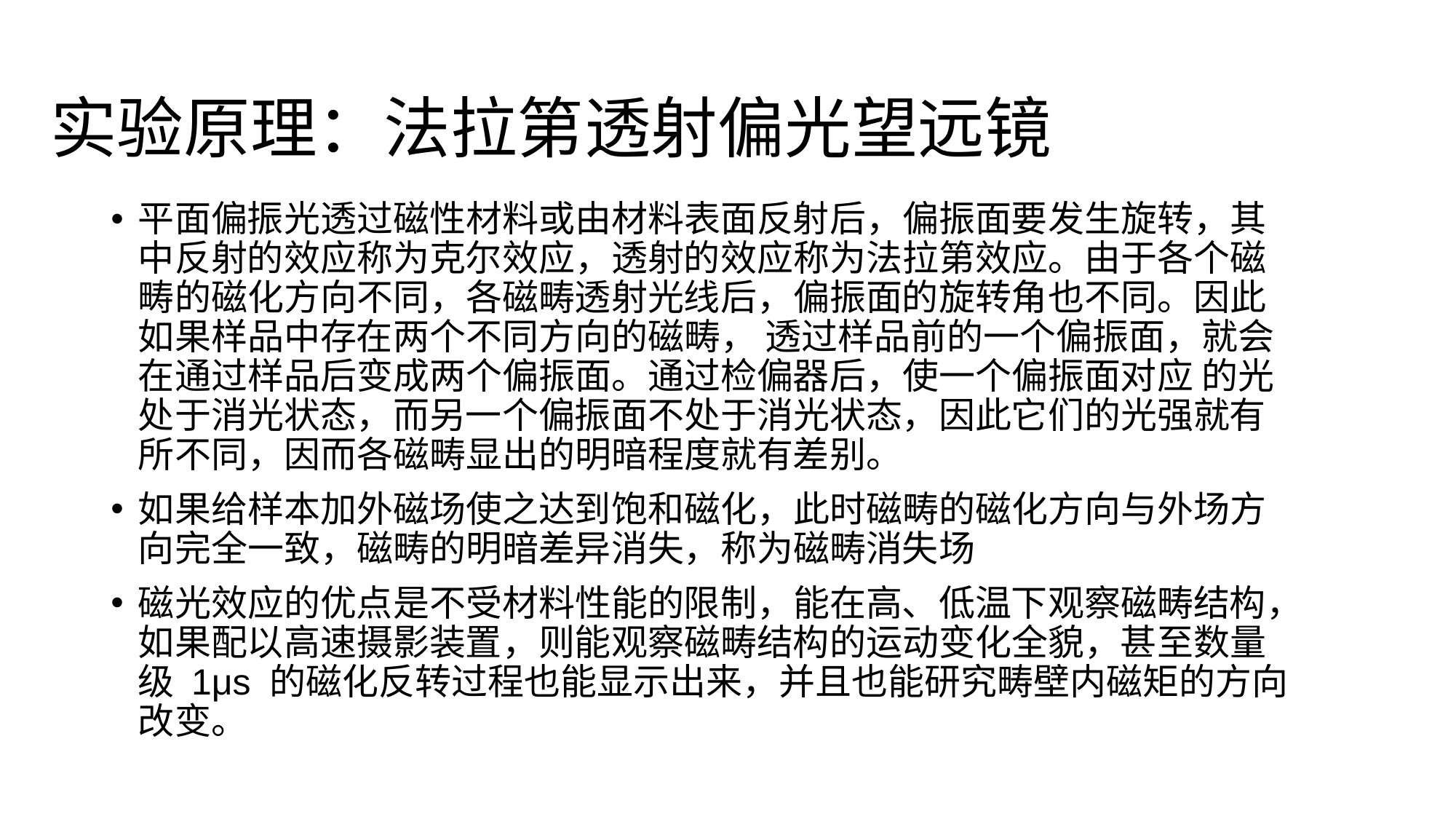

# 实验原理：法拉第透射偏光望远镜
平面偏振光透过磁性材料或由材料表面反射后，偏振面要发生旋转，其中反射的效应称为克尔效应，透射的效应称为法拉第效应。由于各个磁畴的磁化方向不同，各磁畴透射光线后，偏振面的旋转角也不同。因此如果样品中存在两个不同方向的磁畴， 透过样品前的一个偏振面，就会在通过样品后变成两个偏振面。通过检偏器后，使一个偏振面对应 的光处于消光状态，而另一个偏振面不处于消光状态，因此它们的光强就有所不同，因而各磁畴显出的明暗程度就有差别。
如果给样本加外磁场使之达到饱和磁化，此时磁畴的磁化方向与外场方向完全一致，磁畴的明暗差异消失，称为磁畴消失场
磁光效应的优点是不受材料性能的限制，能在高、低温下观察磁畴结构，如果配以高速摄影装置，则能观察磁畴结构的运动变化全貌，甚至数量级 1μs 的磁化反转过程也能显示出来，并且也能研究畴壁内磁矩的方向改变。